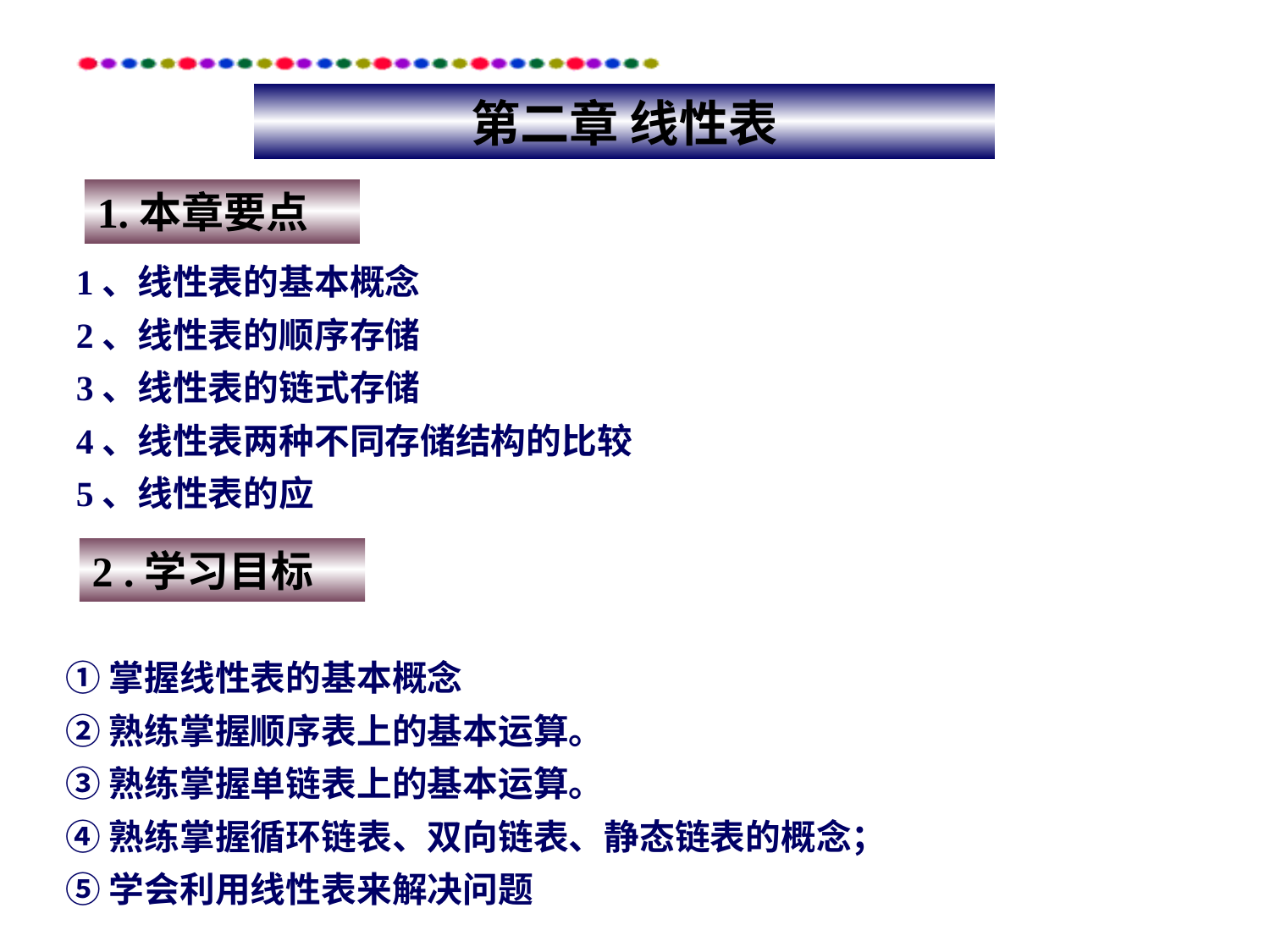

# 第二章 线性表
1.本章要点
1、线性表的基本概念
2、线性表的顺序存储
3、线性表的链式存储
4、线性表两种不同存储结构的比较
5、线性表的应
2 .学习目标
①掌握线性表的基本概念
②熟练掌握顺序表上的基本运算。
③熟练掌握单链表上的基本运算。
④熟练掌握循环链表、双向链表、静态链表的概念；
⑤学会利用线性表来解决问题